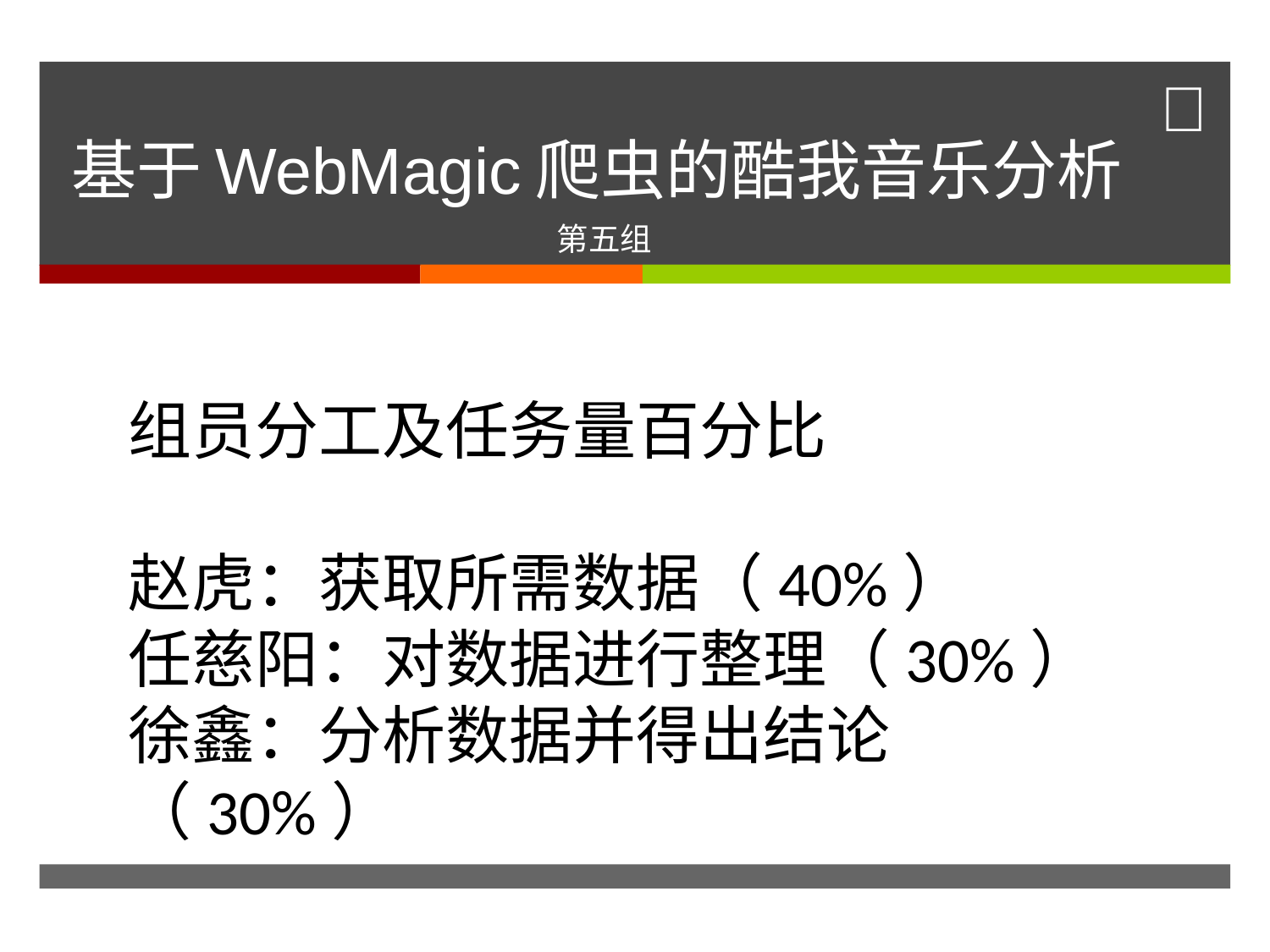

# 基于WebMagic爬虫的酷我音乐分析
第五组
组员分工及任务量百分比

赵虎：获取所需数据（40%）
任慈阳：对数据进行整理（30%）
徐鑫：分析数据并得出结论（30%）